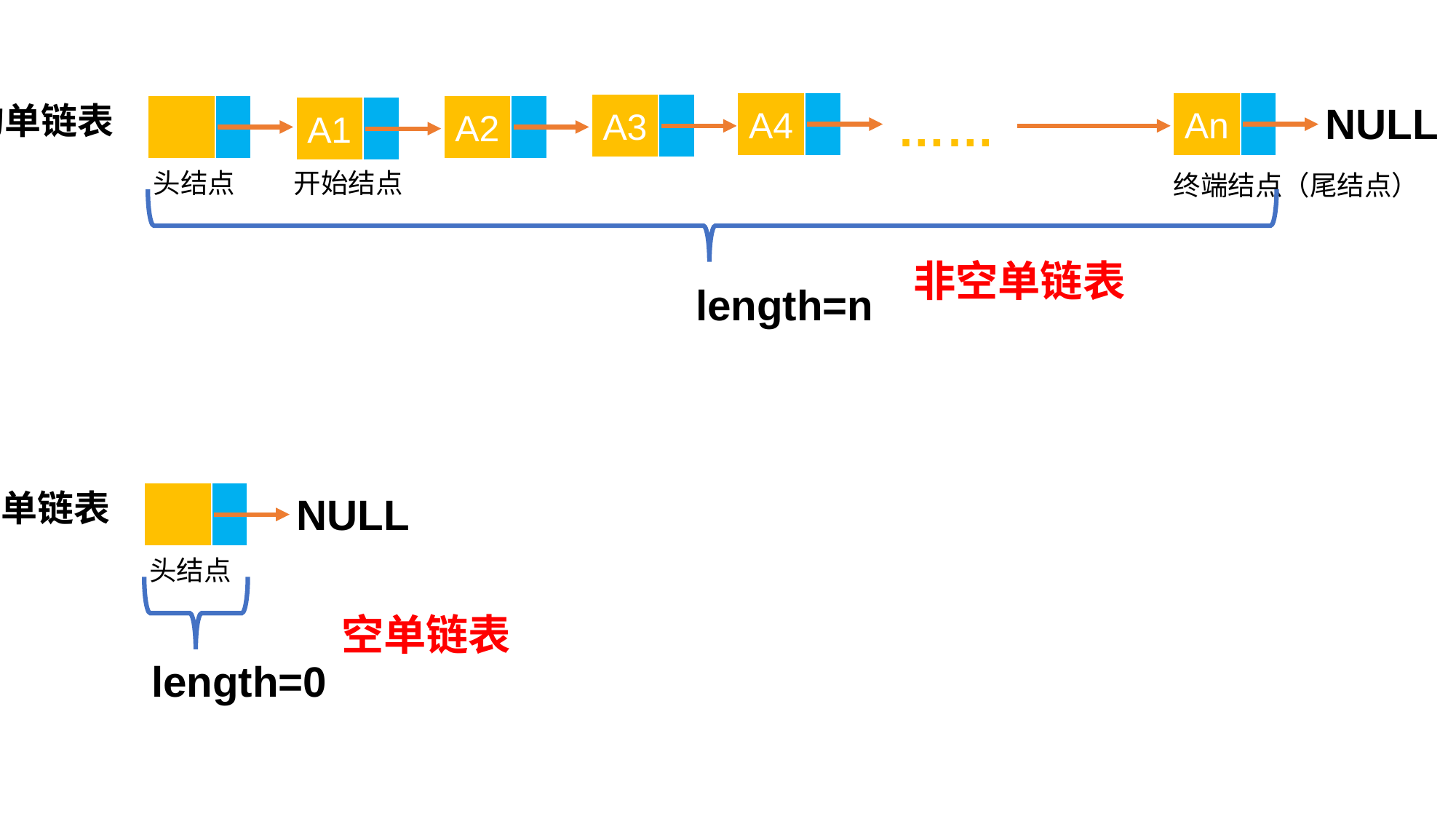

NULL
带头结点的单链表
A4

……
An

A3

A2

A1

头结点
开始结点
终端结点（尾结点）
非空单链表
length=n
带头结点的单链表

NULL
头结点

空单链表
length=0